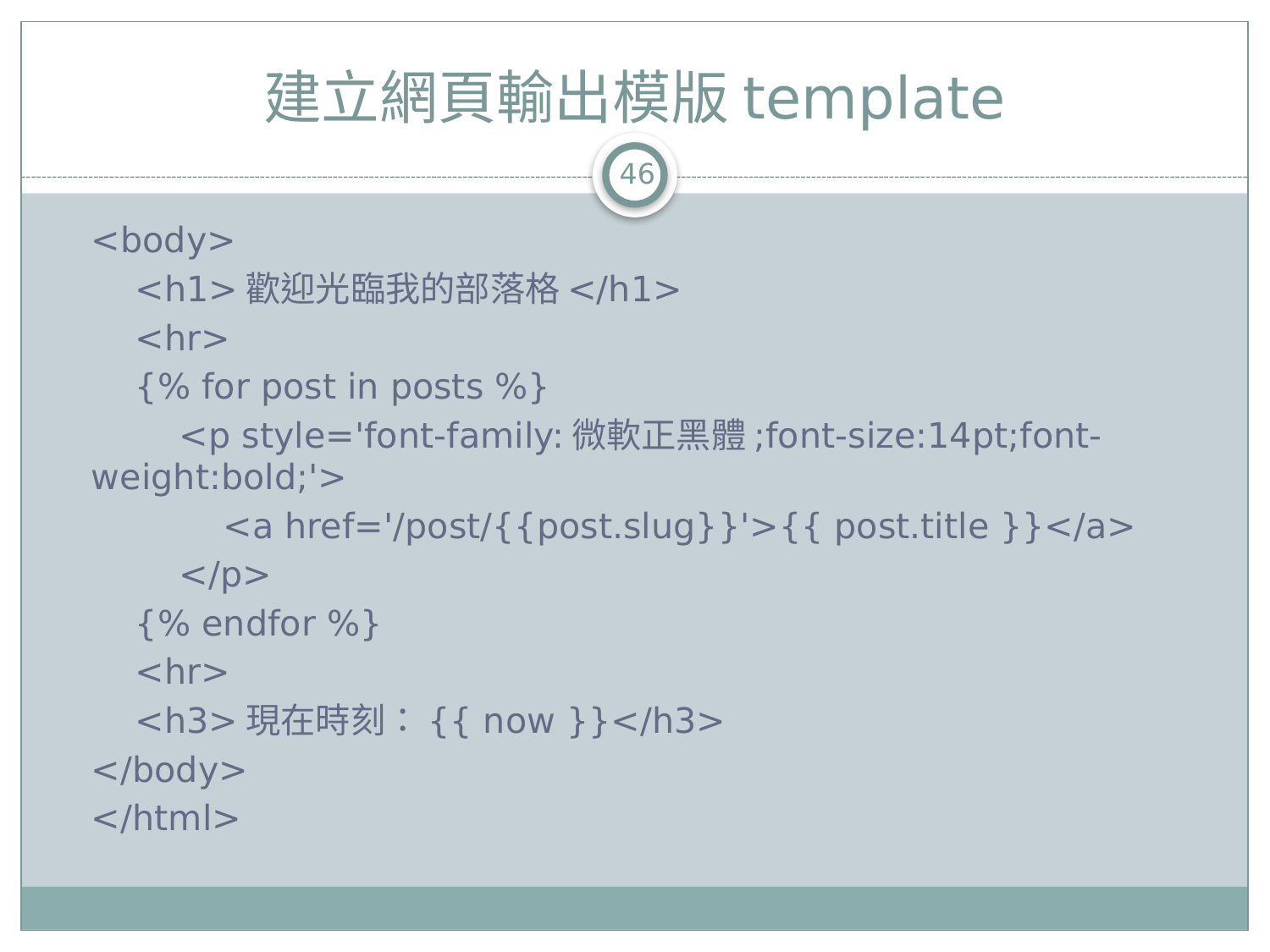

# 建立網頁輸出模版template
46
<body>
    <h1>歡迎光臨我的部落格</h1>
    <hr>
    {% for post in posts %}
        <p style='font-family:微軟正黑體;font-size:14pt;font-weight:bold;'>
            <a href='/post/{{post.slug}}'>{{ post.title }}</a>
        </p>
    {% endfor %}
    <hr>
    <h3>現在時刻：{{ now }}</h3>
</body>
</html>